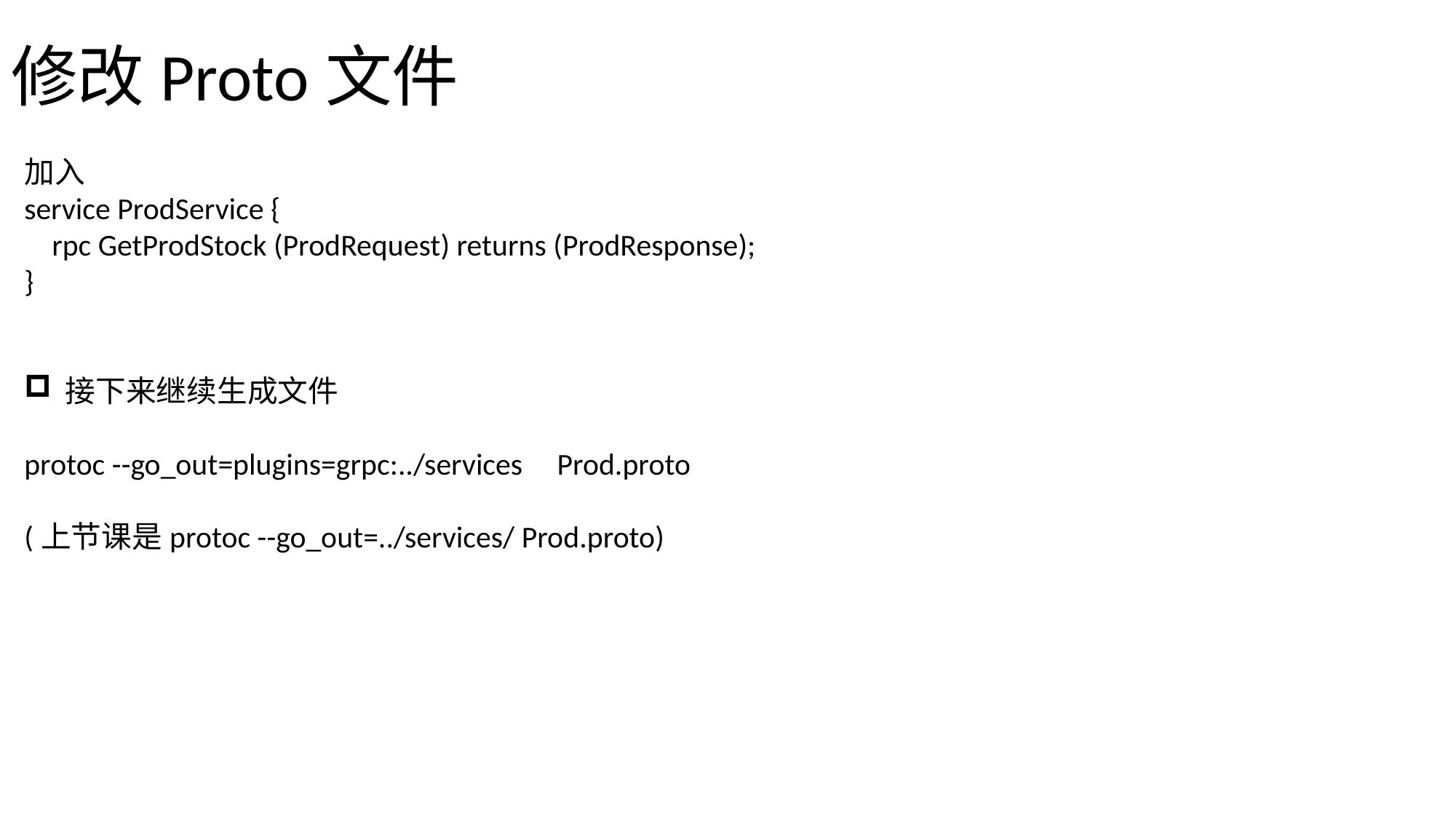

# 修改Proto文件

加入
service ProdService {
    rpc GetProdStock (ProdRequest) returns (ProdResponse);
}

接下来继续生成文件

protoc --go_out=plugins=grpc:../services     Prod.proto

(上节课是protoc --go_out=../services/ Prod.proto)